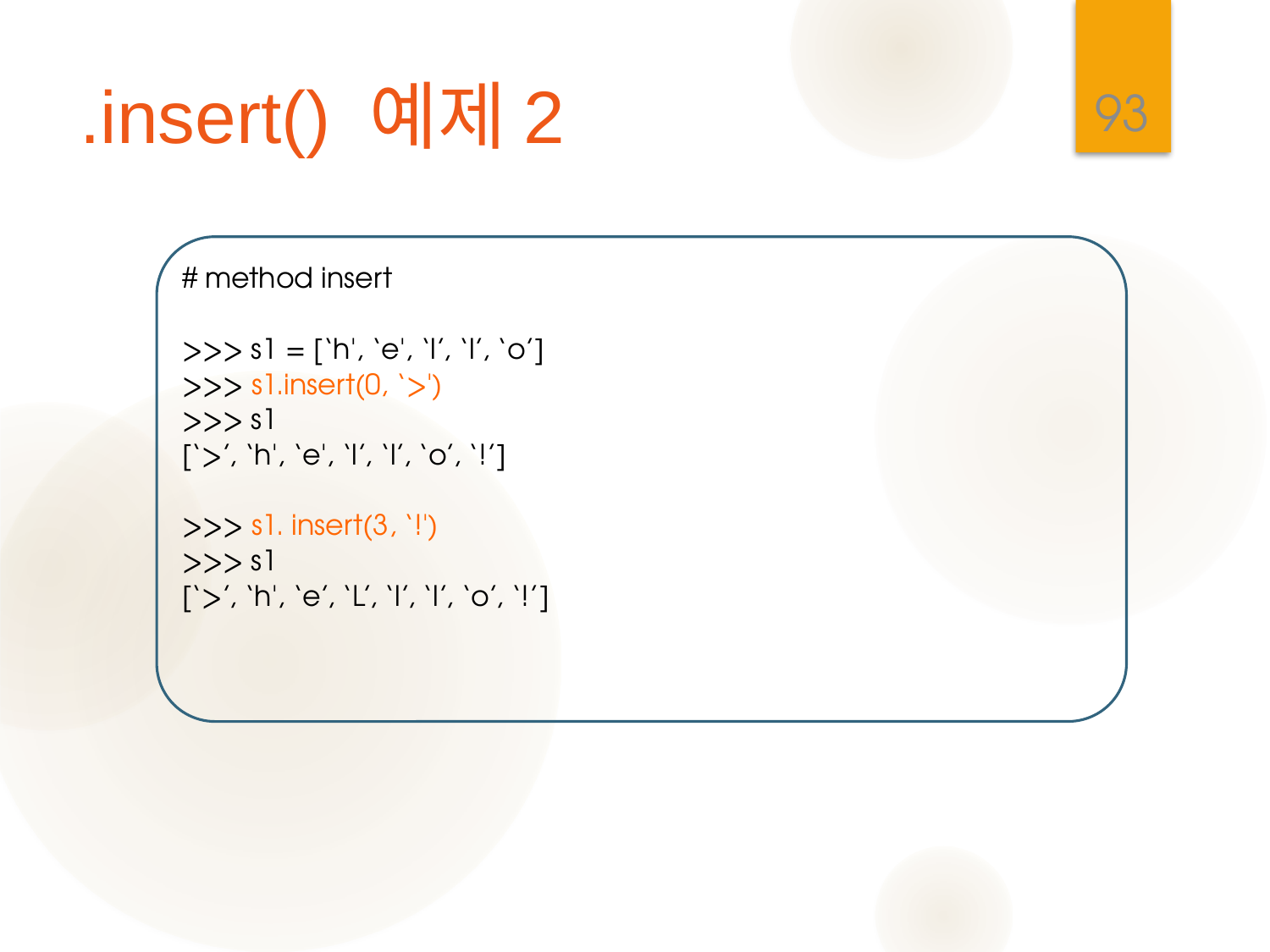

93
# .insert() 예제2

# method insert

>>> s1 = [‘h', ‘e', ‘l’, ‘l’, ‘o’]
>>> s1.insert(0, ‘>')
>>> s1
[‘>’, ‘h', ‘e', ‘l’, ‘l’, ‘o’, ‘!’]

>>> s1. insert(3, ‘!')
>>> s1
[‘>’, ‘h', ‘e’, ‘L’, ‘l’, ‘l’, ‘o’, ‘!’]